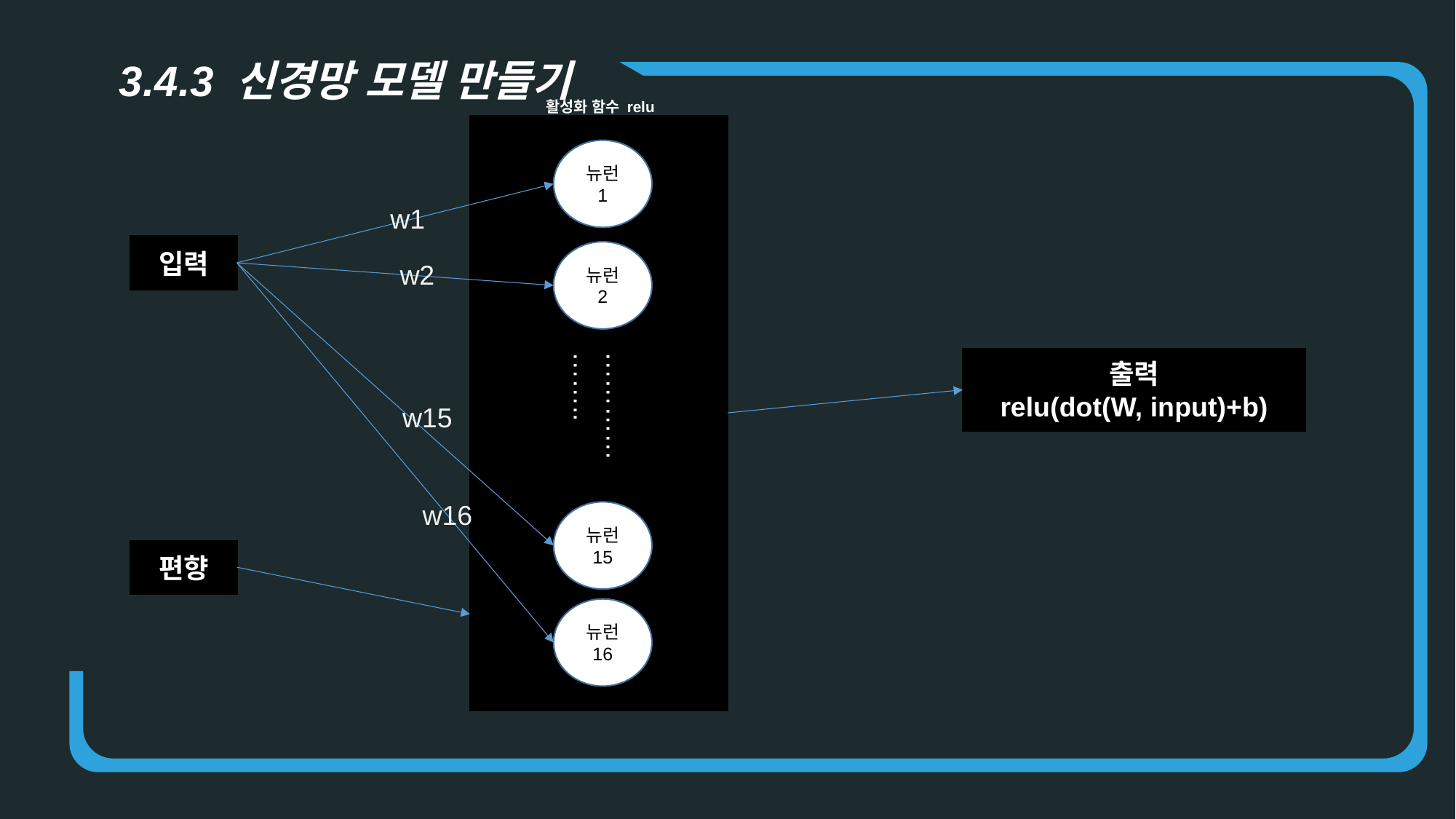

3.4.3 신경망 모델 만들기

활성화 함수 relu

뉴런 1
w1
입력
뉴런 2
w2
………………..
출력
relu(dot(W, input)+b)
w15
w16
뉴런 15
편향
뉴런 16